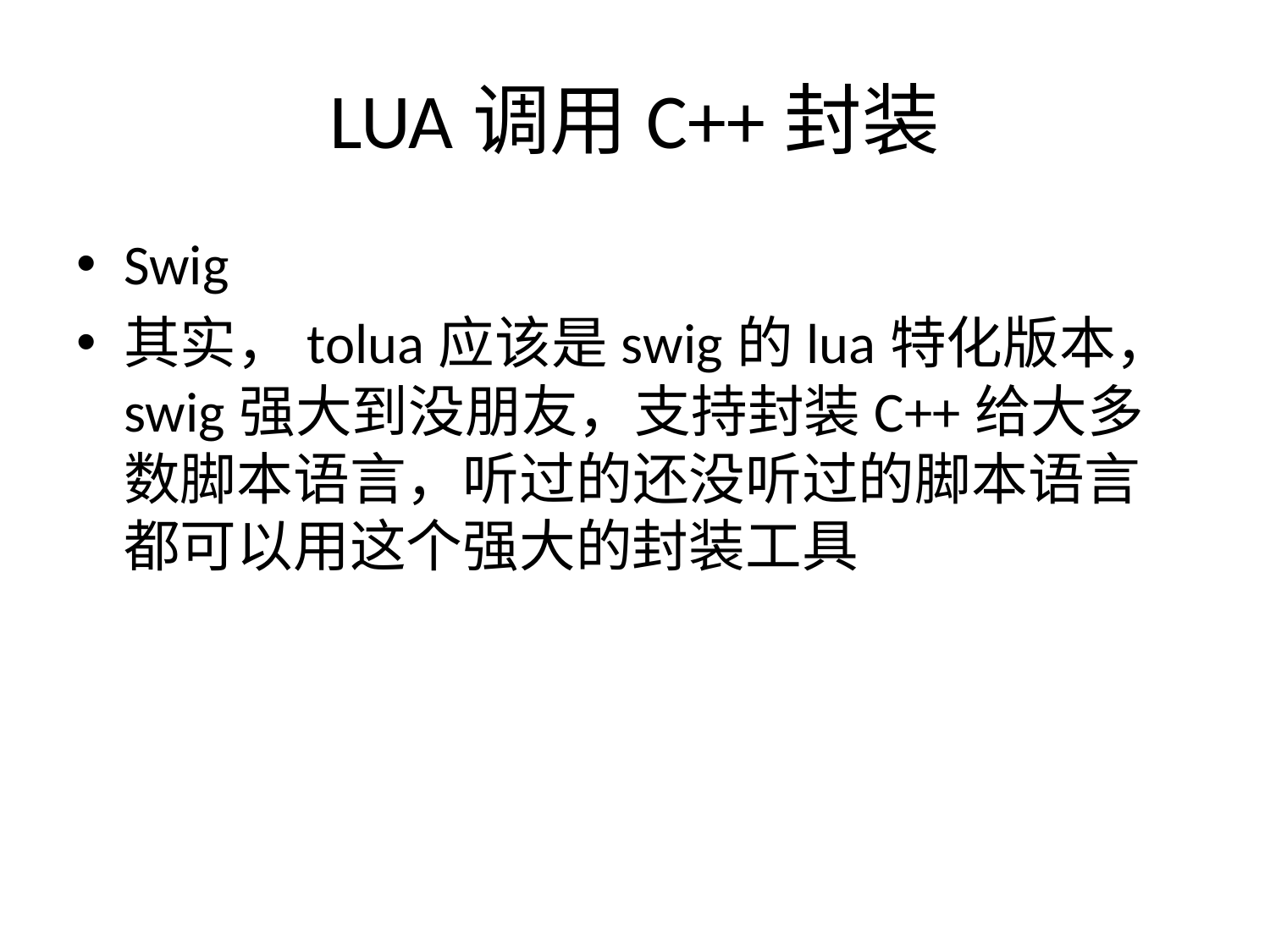

# LUA调用C++封装
Swig
其实，tolua应该是swig的lua特化版本，swig强大到没朋友，支持封装C++给大多数脚本语言，听过的还没听过的脚本语言都可以用这个强大的封装工具